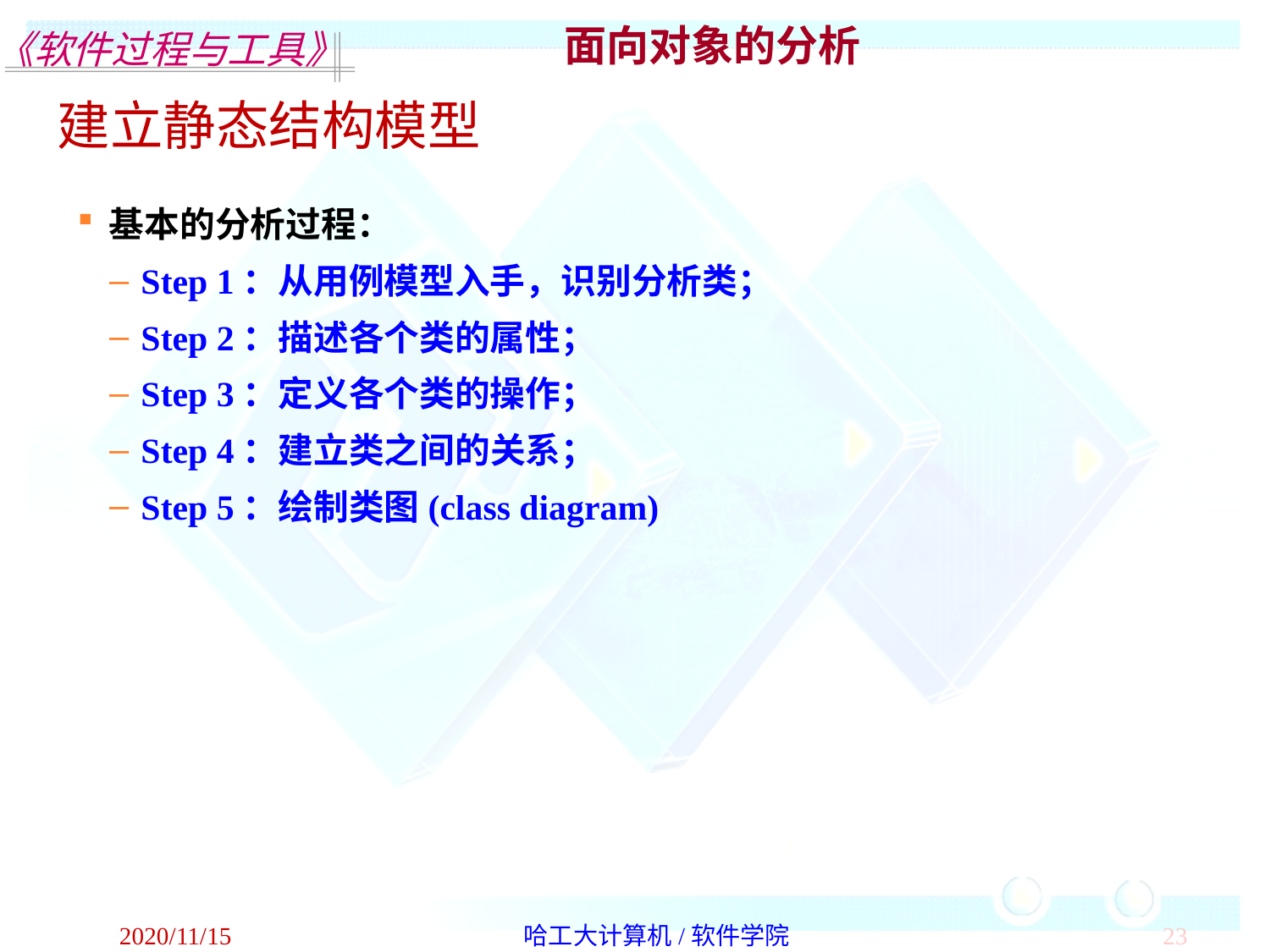

面向对象的分析
建立静态结构模型
基本的分析过程：
Step 1：从用例模型入手，识别分析类；
Step 2：描述各个类的属性；
Step 3：定义各个类的操作；
Step 4：建立类之间的关系；
Step 5：绘制类图(class diagram)